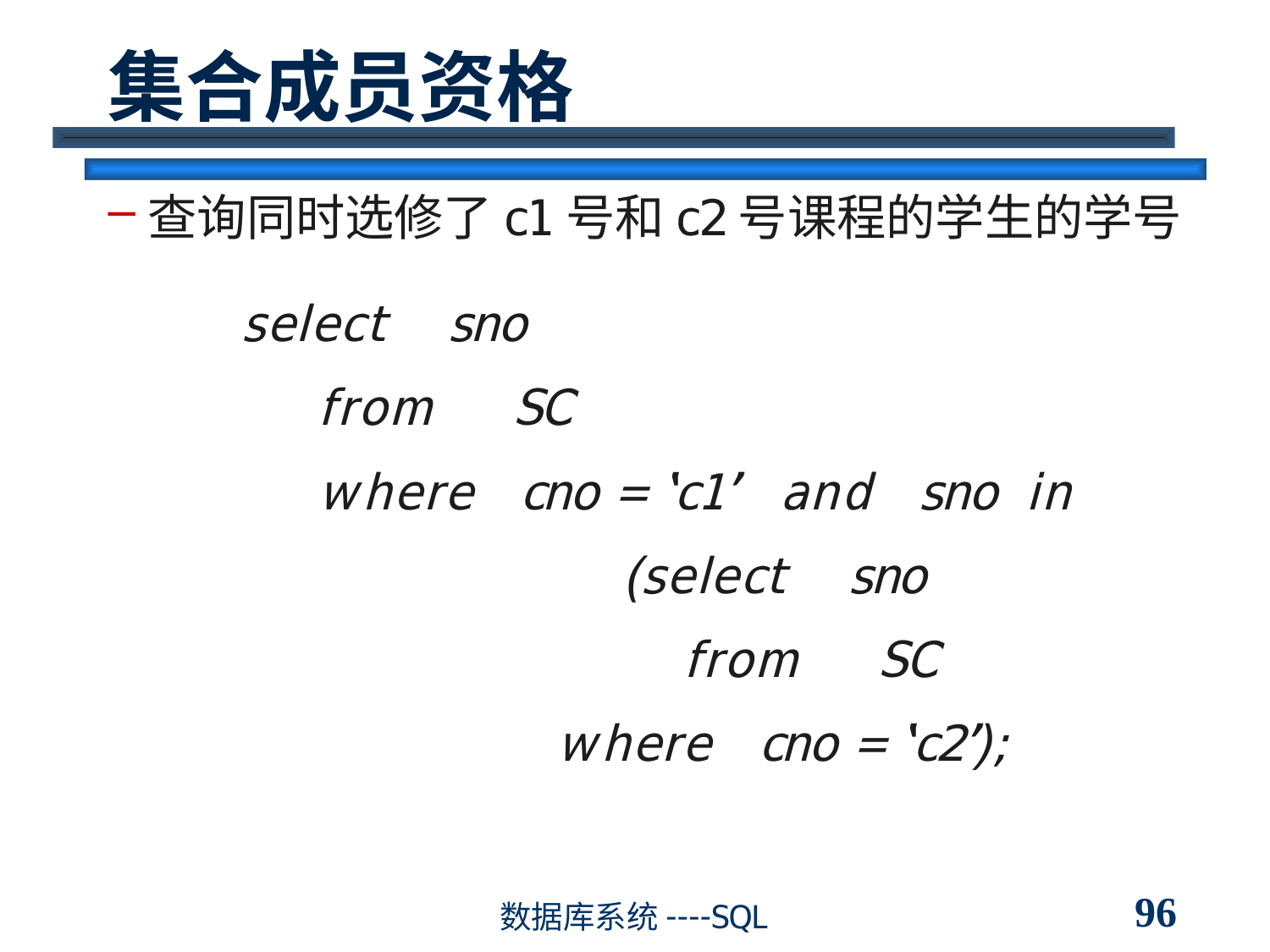

# 集合成员资格
查询同时选修了c1号和c2号课程的学生的学号
select    sno
     from     SC
     where   cno = ‘c1’   and   sno  in
			(select    sno
			    from     SC
     		    where   cno = ‘c2’);
96
数据库系统----SQL